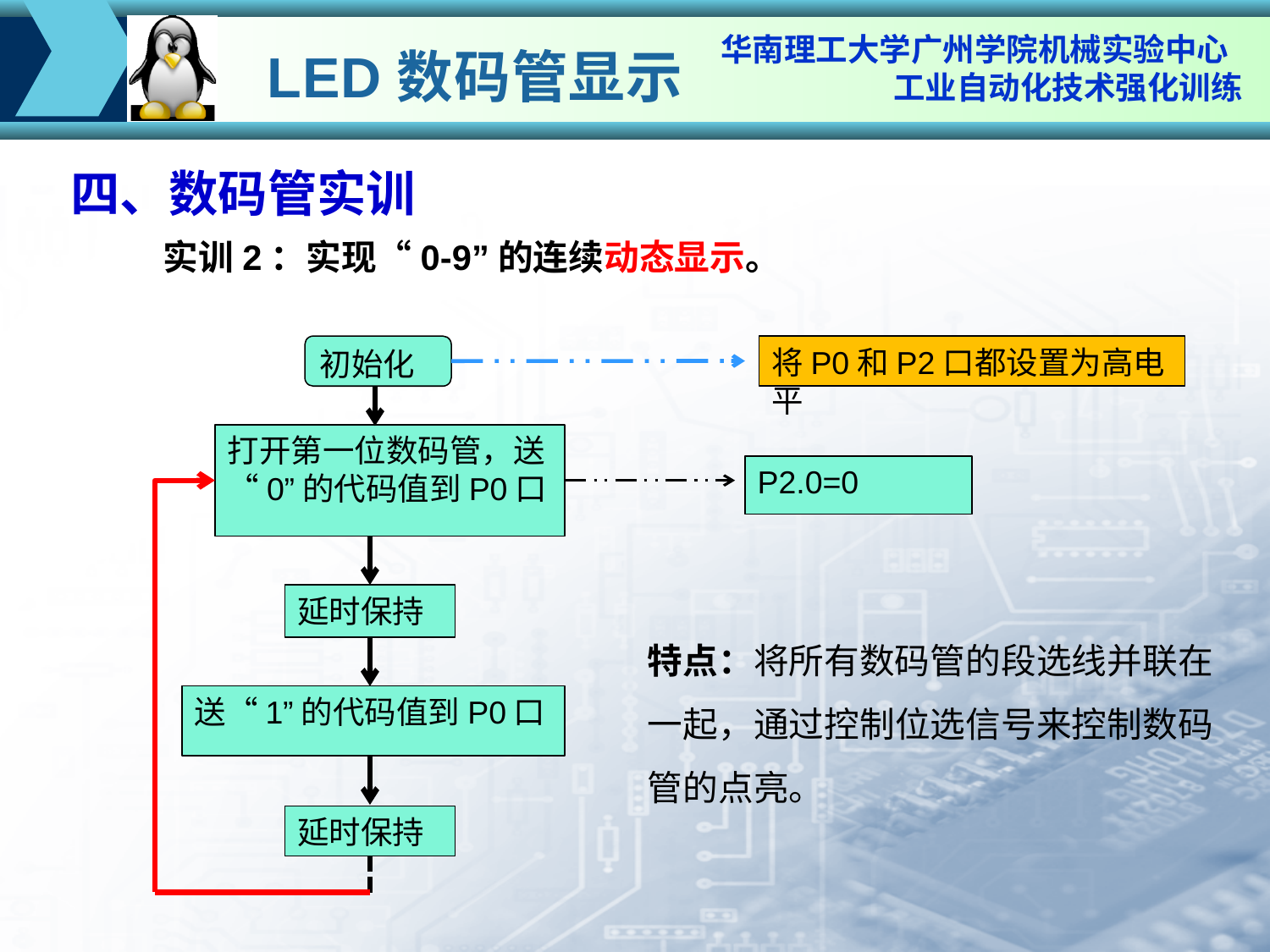

LED数码管显示
四、数码管实训
实训2：实现“0-9”的连续动态显示。
初始化
将P0和P2口都设置为高电平
打开第一位数码管，送“0”的代码值到P0口
P2.0=0
延时保持
特点：将所有数码管的段选线并联在一起，通过控制位选信号来控制数码管的点亮。
送“1”的代码值到P0口
延时保持